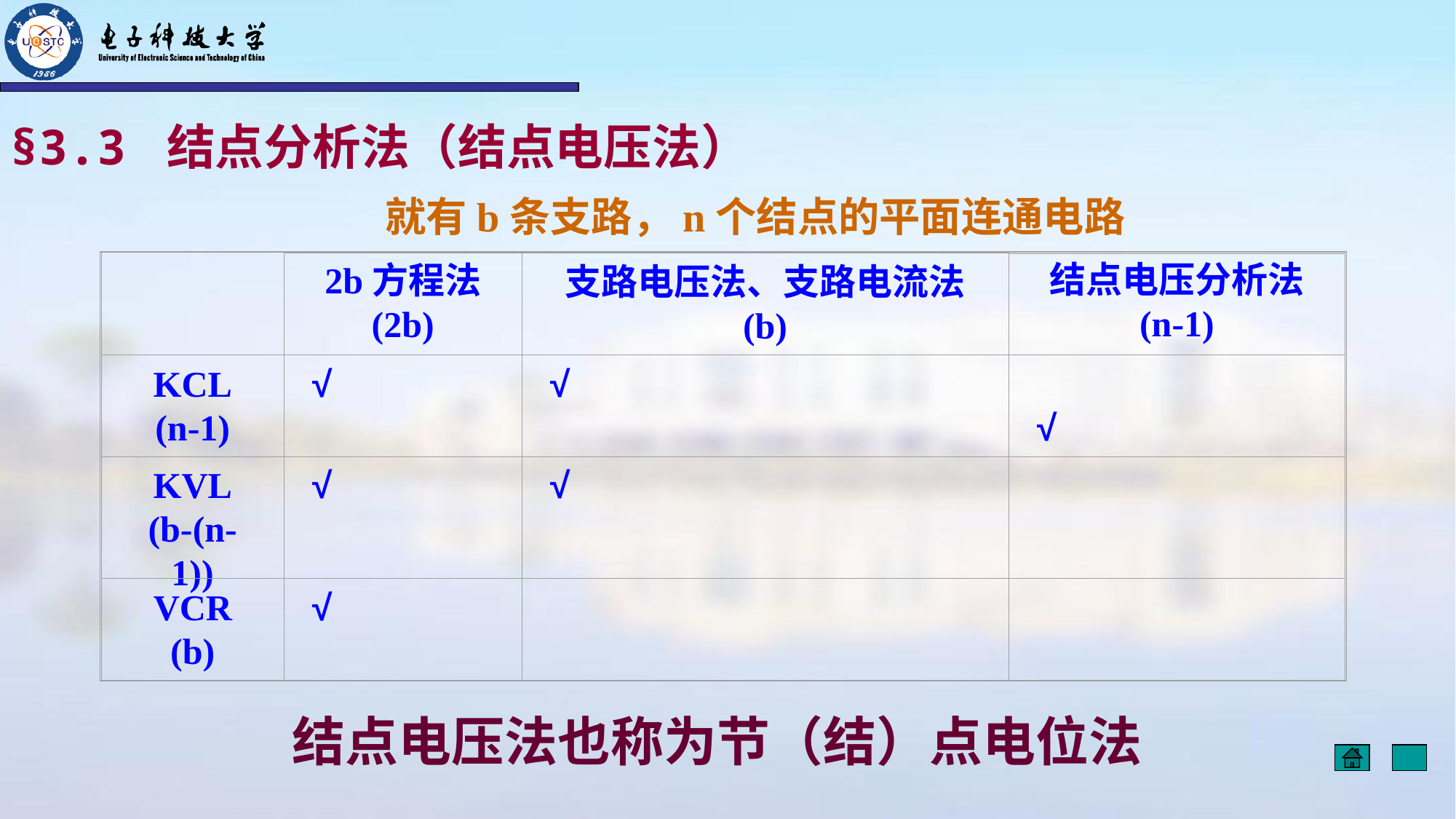

§3.3 结点分析法（结点电压法）
就有b条支路，n个结点的平面连通电路
结点电压分析法
(n-1)

2b方程法
(2b)

支路电压法、支路电流法
(b)

KCL
(n-1)

√

√

√

KVL
(b-(n-1))

√

√

VCR
(b)

√

结点电压法也称为节（结）点电位法